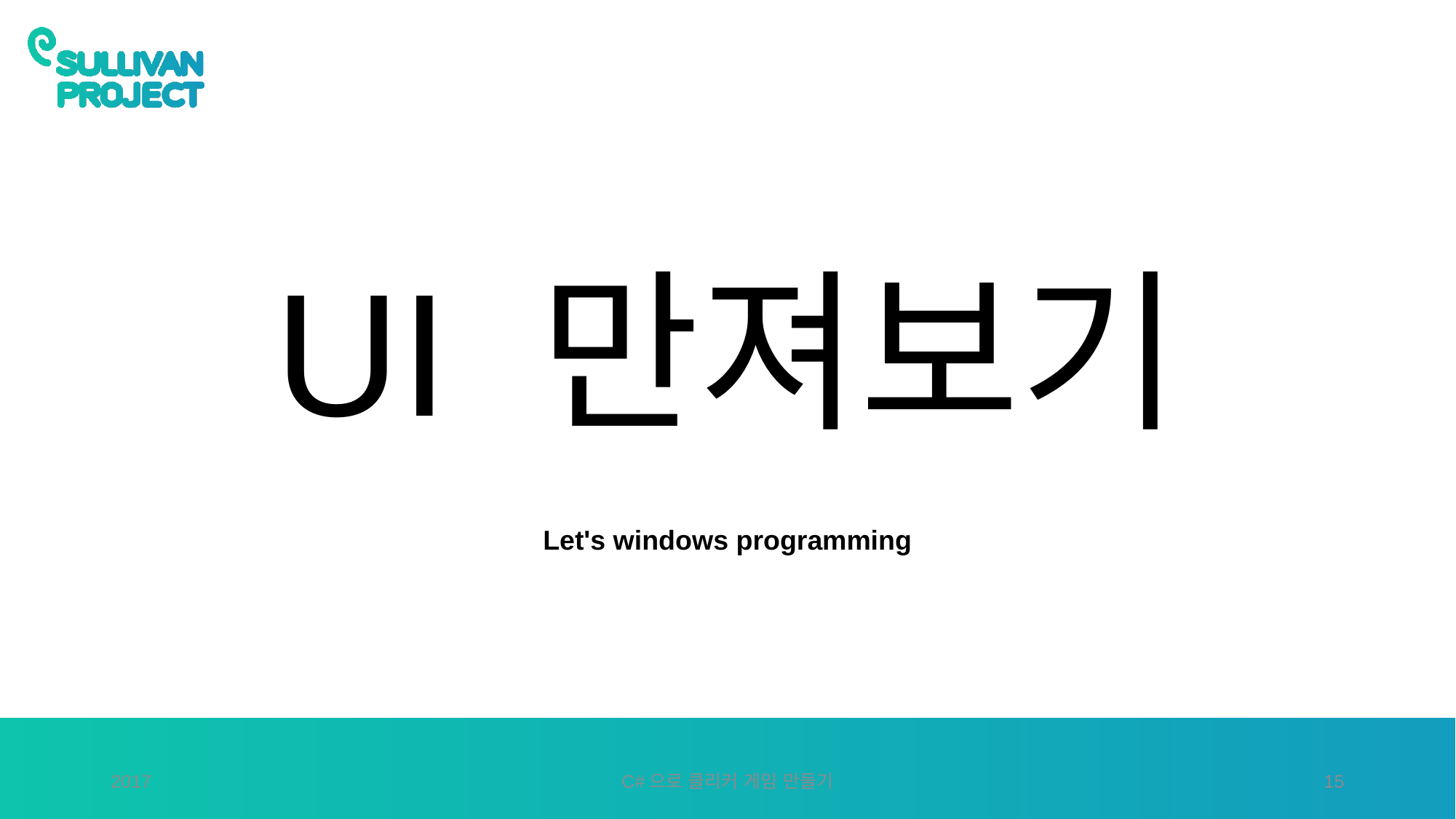

# UI 만져보기
Let's windows programming

2017
C#으로 클리커 게임 만들기
15